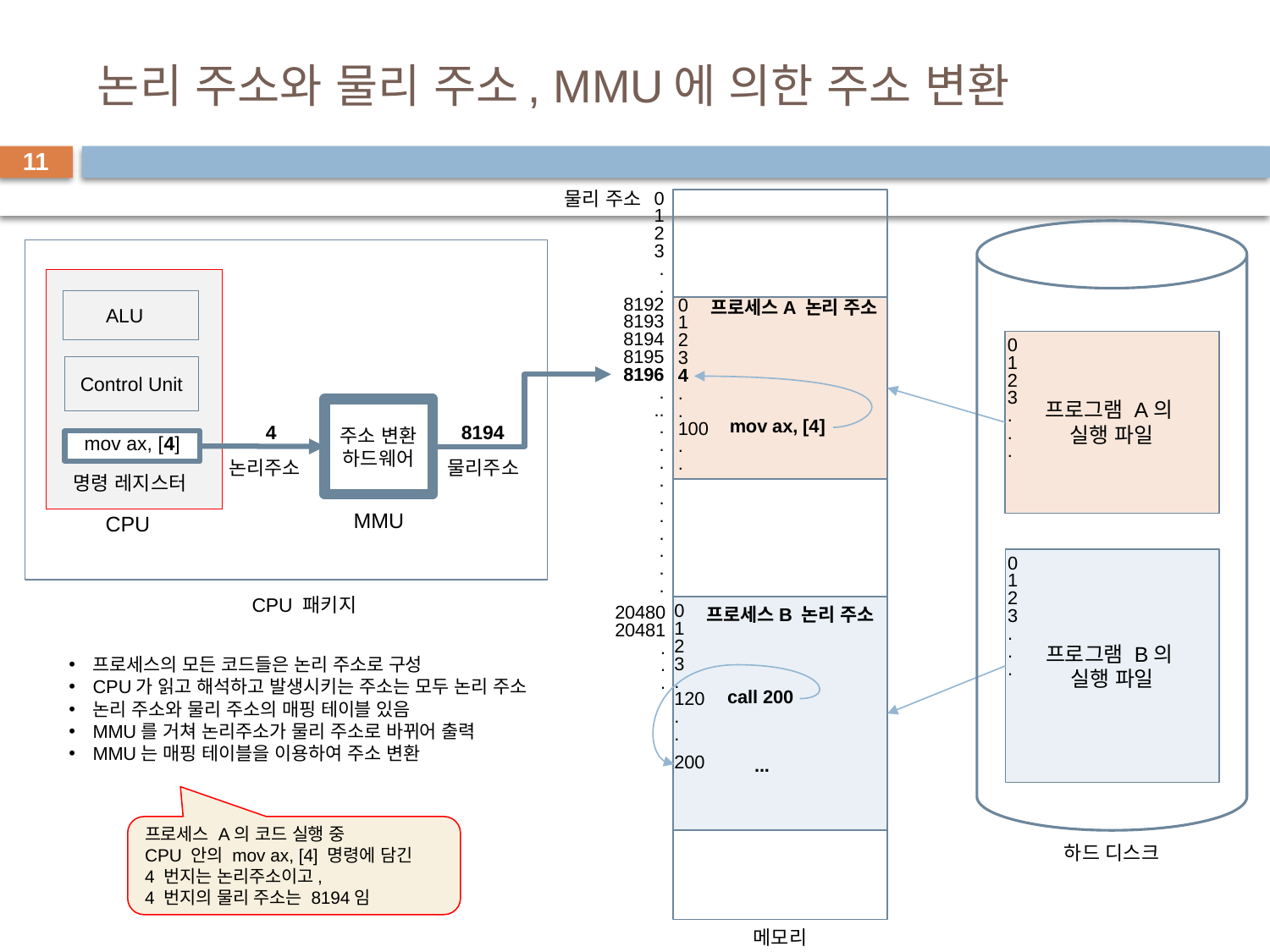

# 논리 주소와 물리 주소, MMU에 의한 주소 변환
11
물리 주소

0
1
2
3
.
.
8192
8193
8194
8195
8196
.
..
.
.
.
.
.
.
.
.
.
.

프로세스A 논리 주소
ALU

0
1
2
3
4
.
.
100
.
.
프로그램 A의
실행 파일
0
1
2
3
.
.
.
Control Unit
주소 변환
하드웨어
mov ax, [4]
8194
4
mov ax, [4]
논리주소
물리주소
명령 레지스터
MMU
CPU
프로그램 B의
실행 파일
0
1
2
3
.
.
.
CPU 패키지

프로세스B 논리 주소
0
1
2
3
.
120
.
.

20480
20481
.
.
.
프로세스의 모든 코드들은 논리 주소로 구성
CPU가 읽고 해석하고 발생시키는 주소는 모두 논리 주소
논리 주소와 물리 주소의 매핑 테이블 있음
MMU를 거쳐 논리주소가 물리 주소로 바뀌어 출력
MMU는 매핑 테이블을 이용하여 주소 변환
call 200
200
...
프로세스 A의 코드 실행 중
CPU 안의 mov ax, [4] 명령에 담긴
4 번지는 논리주소이고,
4 번지의 물리 주소는 8194임
하드 디스크
메모리